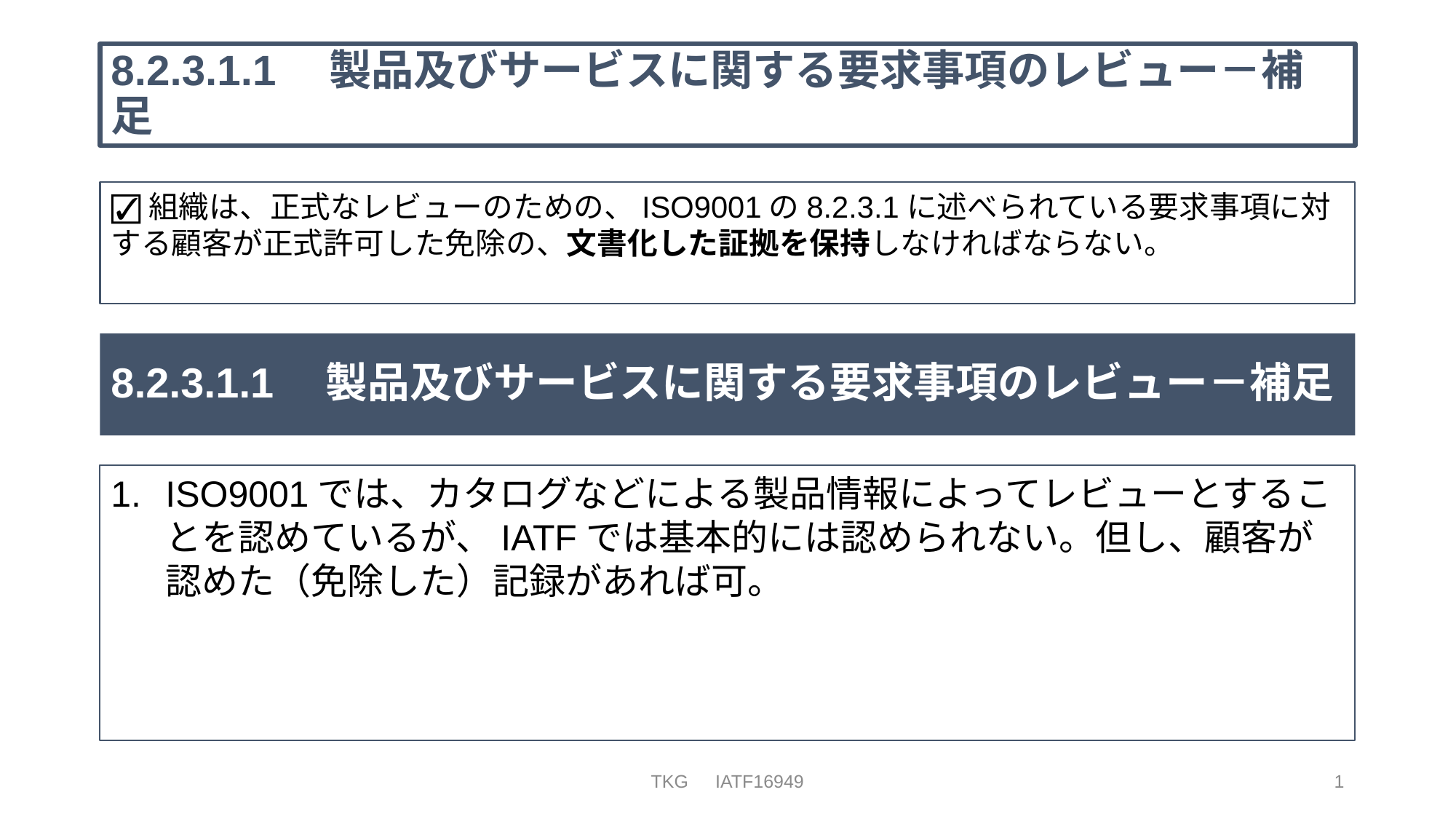

# 8.2.3.1.1　製品及びサービスに関する要求事項のレビュー－補足
☑組織は、正式なレビューのための、ISO9001の8.2.3.1に述べられている要求事項に対する顧客が正式許可した免除の、文書化した証拠を保持しなければならない。
8.2.3.1.1　製品及びサービスに関する要求事項のレビュー－補足
ISO9001では、カタログなどによる製品情報によってレビューとすることを認めているが、IATFでは基本的には認められない。但し、顧客が認めた（免除した）記録があれば可。
TKG　IATF16949
1